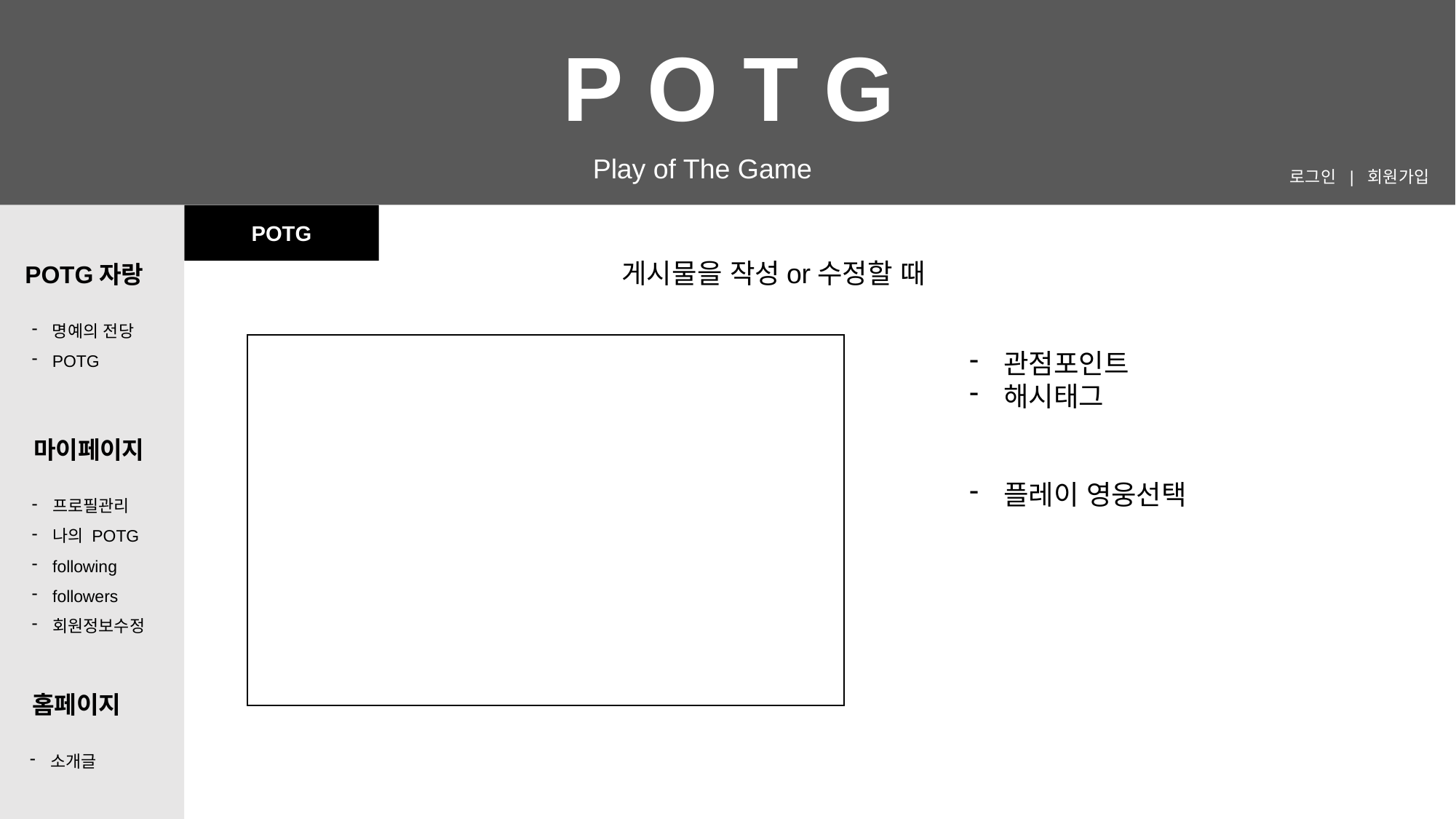

P O T G
Play of The Game
로그인  |  회원가입

POTG
게시물을 작성or수정할 때
POTG자랑
명예의 전당
POTG

관점포인트
해시태그

플레이 영웅선택
마이페이지
프로필관리
나의 POTG
following
followers
회원정보수정
홈페이지
소개글